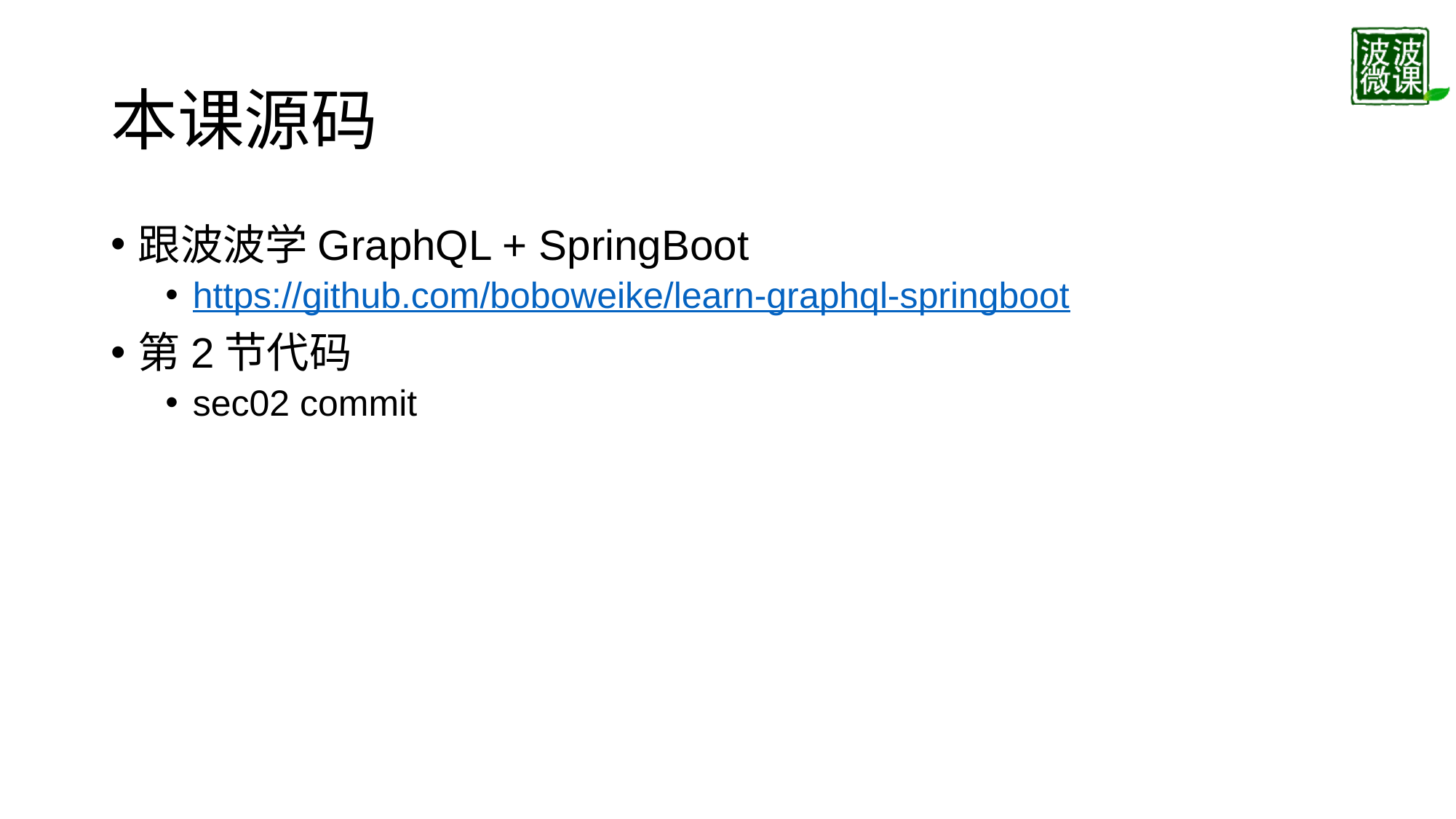

# 本课源码
跟波波学GraphQL + SpringBoot
https://github.com/boboweike/learn-graphql-springboot
第2节代码
sec02 commit